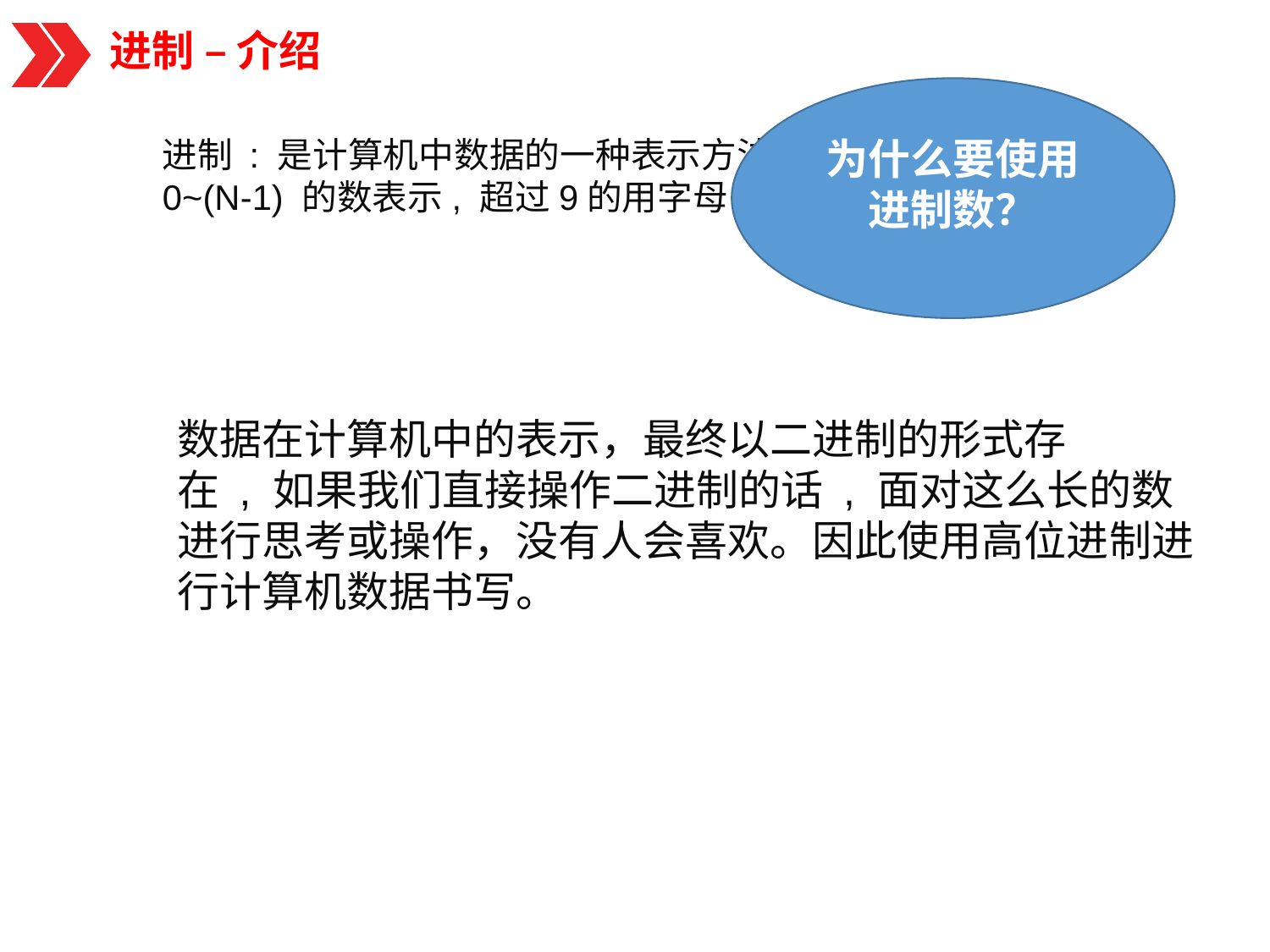

进制 – 介绍
为什么要使用进制数？

进制 : 是计算机中数据的一种表示方法。 N进制的数可以用0~(N-1) 的数表示, 超过9的用字母A-F 表示 .
数据在计算机中的表示，最终以二进制的形式存在 , 如果我们直接操作二进制的话 , 面对这么长的数进行思考或操作，没有人会喜欢。因此使用高位进制进行计算机数据书写。